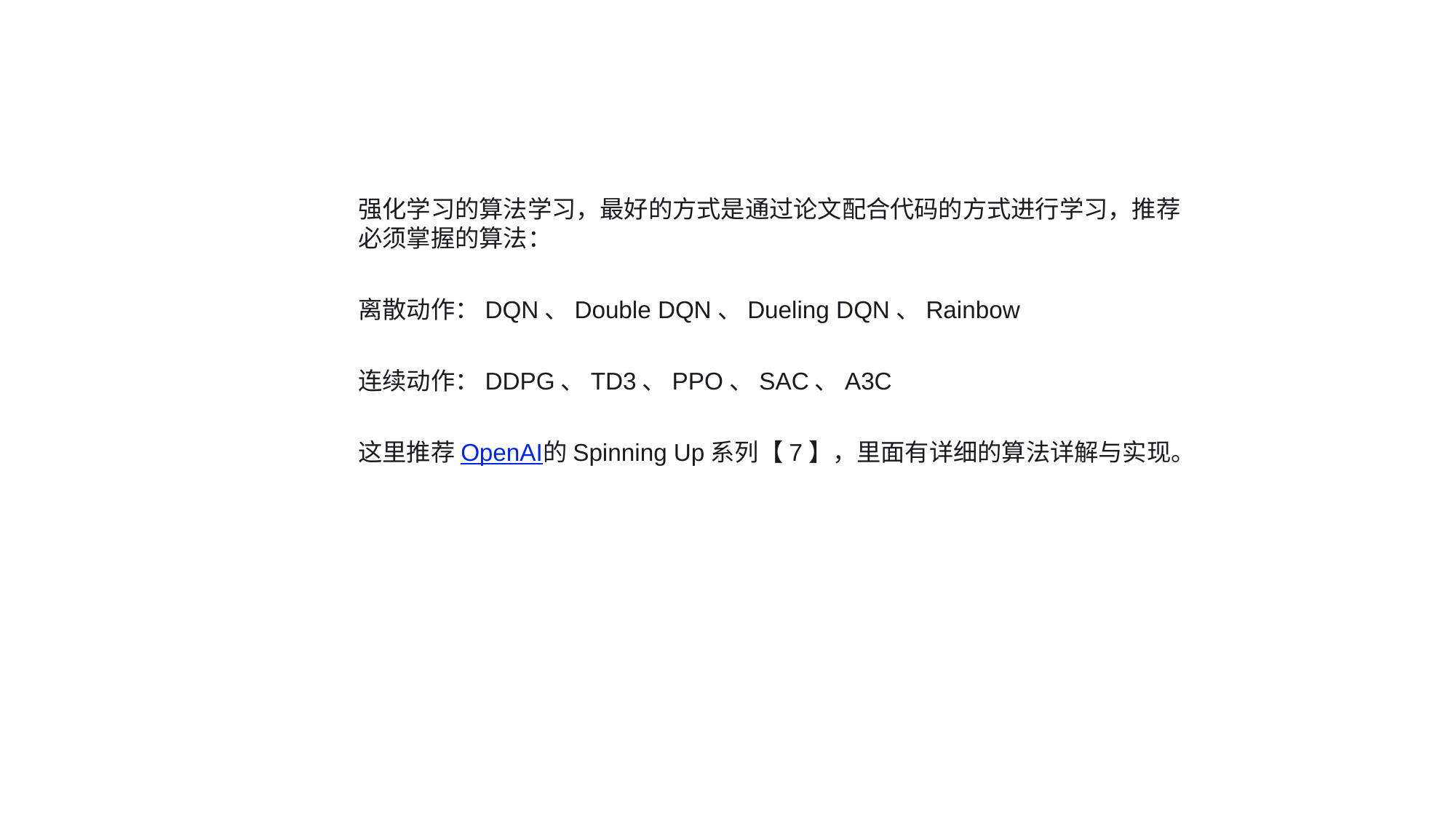

强化学习的算法学习，最好的方式是通过论文配合代码的方式进行学习，推荐必须掌握的算法：
离散动作：DQN、Double DQN、Dueling DQN、Rainbow
连续动作：DDPG、TD3、PPO、SAC、A3C
这里推荐OpenAI的Spinning Up系列【7】，里面有详细的算法详解与实现。